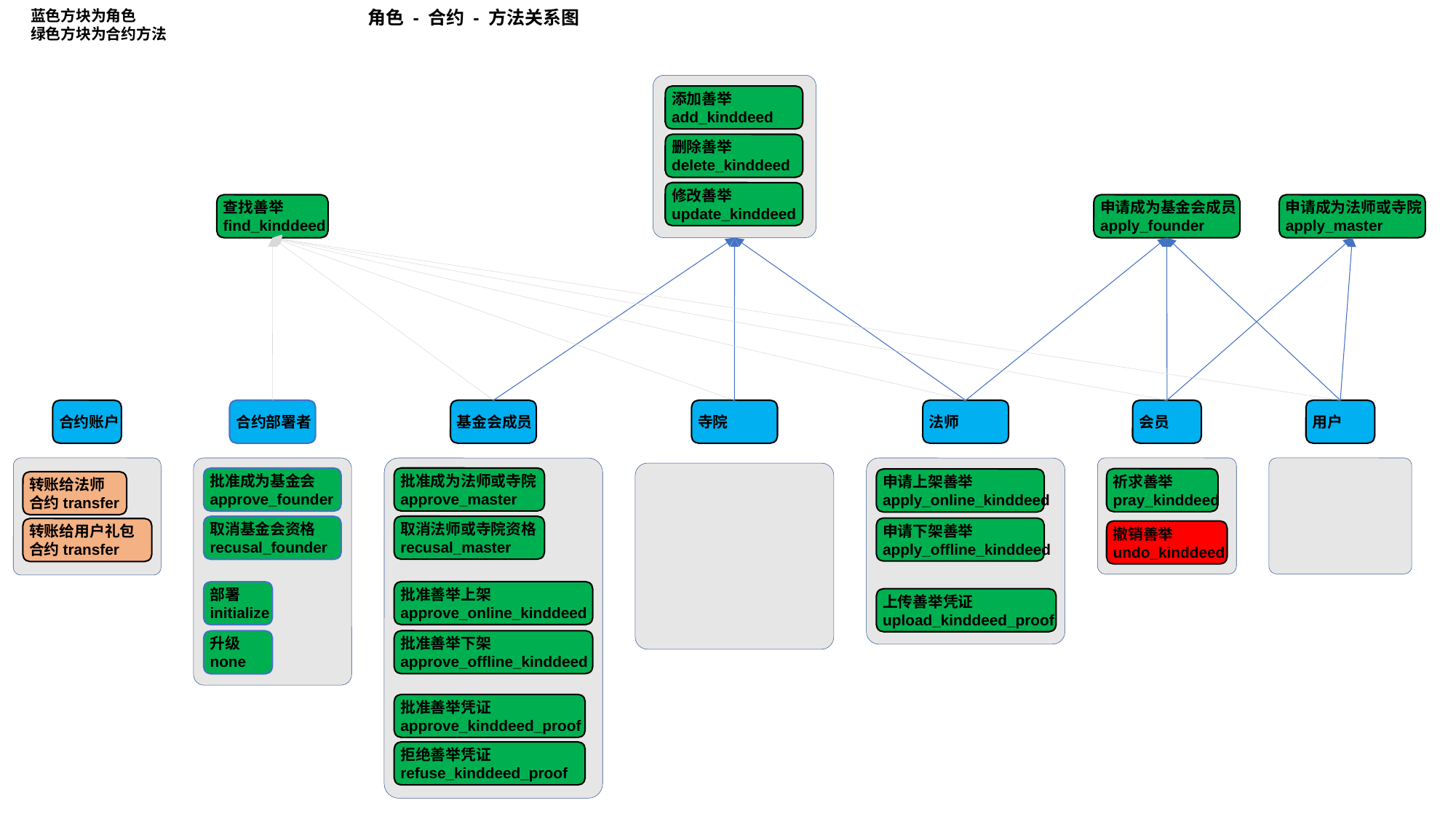

蓝色方块为角色
绿色方块为合约方法
角色 - 合约 - 方法关系图

添加善举
add_kinddeed
删除善举
delete_kinddeed
修改善举
update_kinddeed
查找善举
find_kinddeed
申请成为基金会成员
apply_founder
申请成为法师或寺院
apply_master
合约账户
合约部署者
基金会成员
寺院
法师
会员
用户

转账给法师
合约transfer
转账给用户礼包
合约transfer

批准成为基金会
approve_founder
取消基金会资格
recusal_founder
部署
initialize
升级
none

批准成为法师或寺院
approve_master
取消法师或寺院资格
recusal_master
批准善举上架
approve_online_kinddeed
批准善举下架
approve_offline_kinddeed
批准善举凭证
approve_kinddeed_proof
拒绝善举凭证
refuse_kinddeed_proof

申请上架善举
apply_online_kinddeed
申请下架善举
apply_offline_kinddeed
上传善举凭证
upload_kinddeed_proof

祈求善举
pray_kinddeed
撤销善举
undo_kinddeed